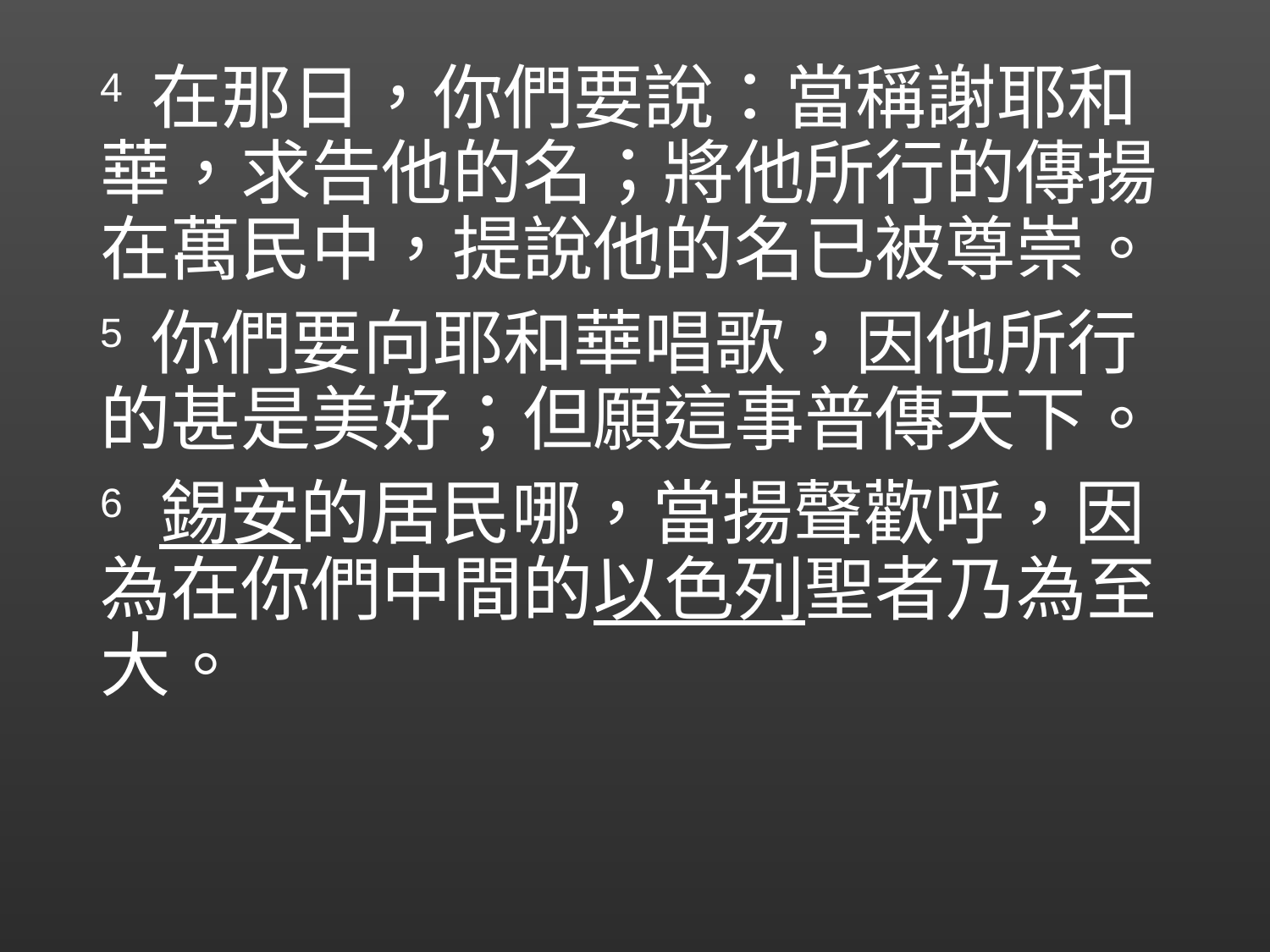

4 在那日，你們要說：當稱謝耶和華，求告他的名；將他所行的傳揚在萬民中，提說他的名已被尊崇。
5 你們要向耶和華唱歌，因他所行的甚是美好；但願這事普傳天下。
6 錫安的居民哪，當揚聲歡呼，因為在你們中間的以色列聖者乃為至大。